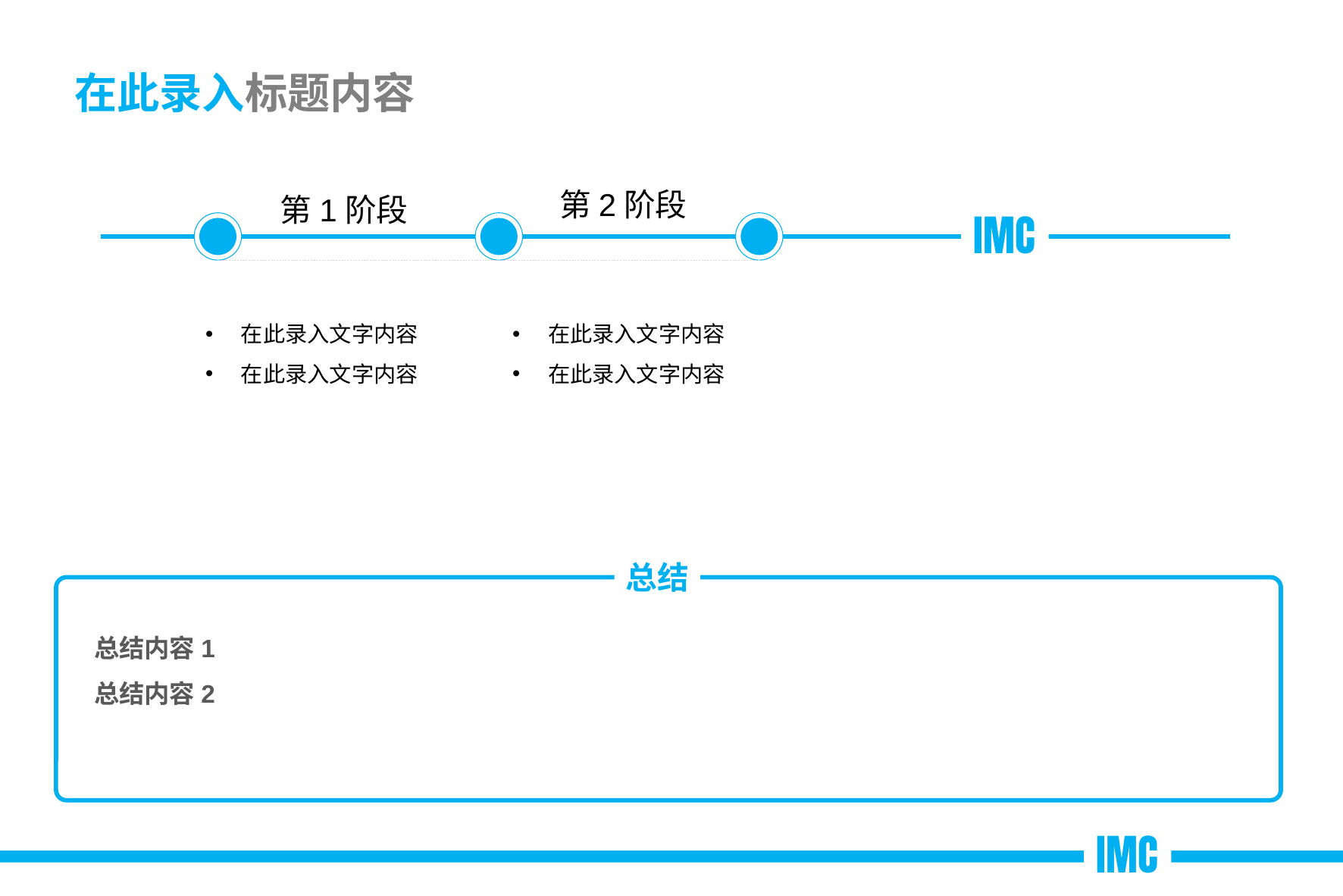

在此录入标题内容
第2阶段
第1阶段
IMC

在此录入文字内容
在此录入文字内容
在此录入文字内容
在此录入文字内容
总结

总结内容1
总结内容2